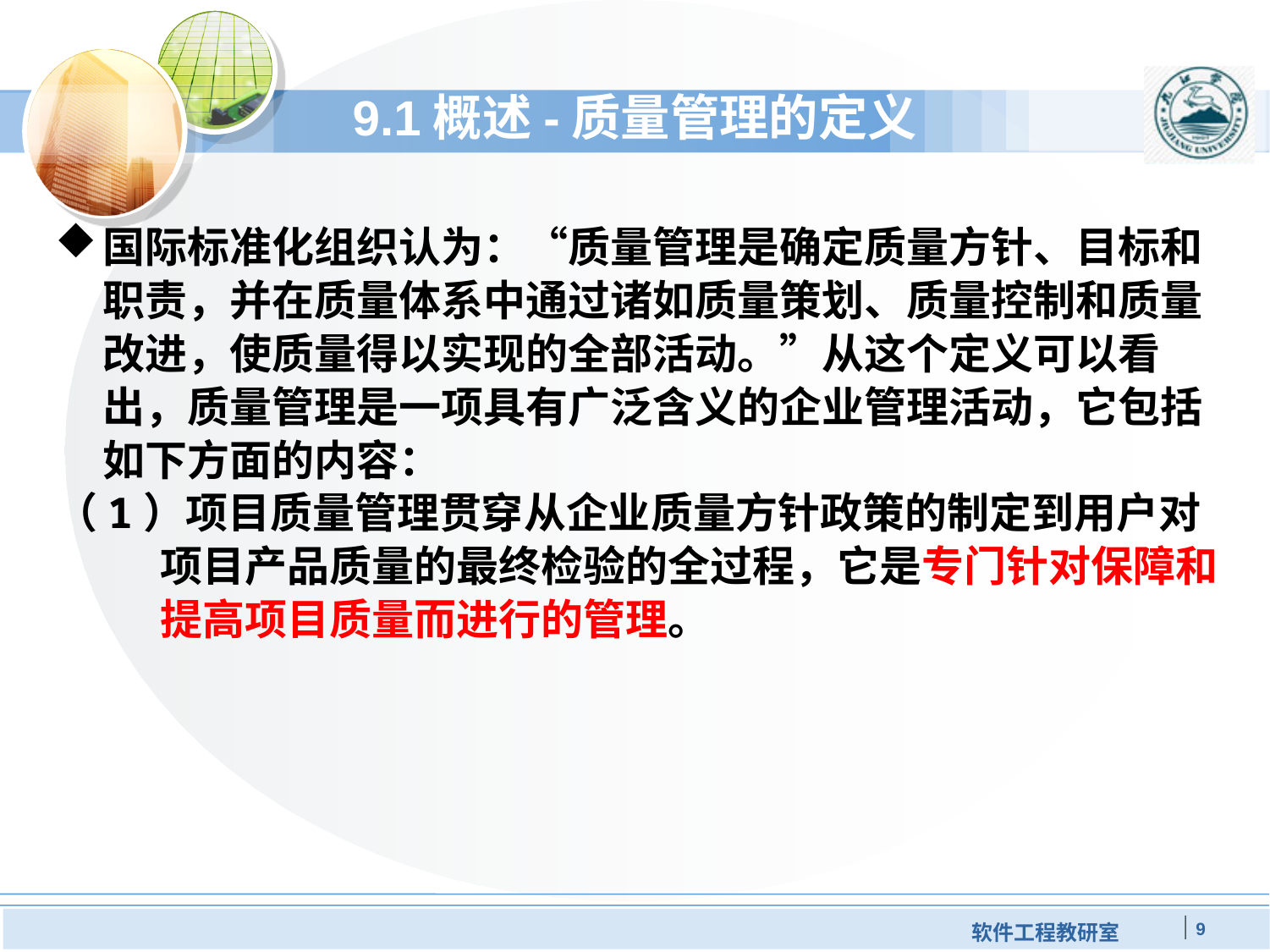

# 9.1概述-质量管理的定义
国际标准化组织认为：“质量管理是确定质量方针、目标和职责，并在质量体系中通过诸如质量策划、质量控制和质量改进，使质量得以实现的全部活动。”从这个定义可以看出，质量管理是一项具有广泛含义的企业管理活动，它包括如下方面的内容：
（1）项目质量管理贯穿从企业质量方针政策的制定到用户对项目产品质量的最终检验的全过程，它是专门针对保障和提高项目质量而进行的管理。